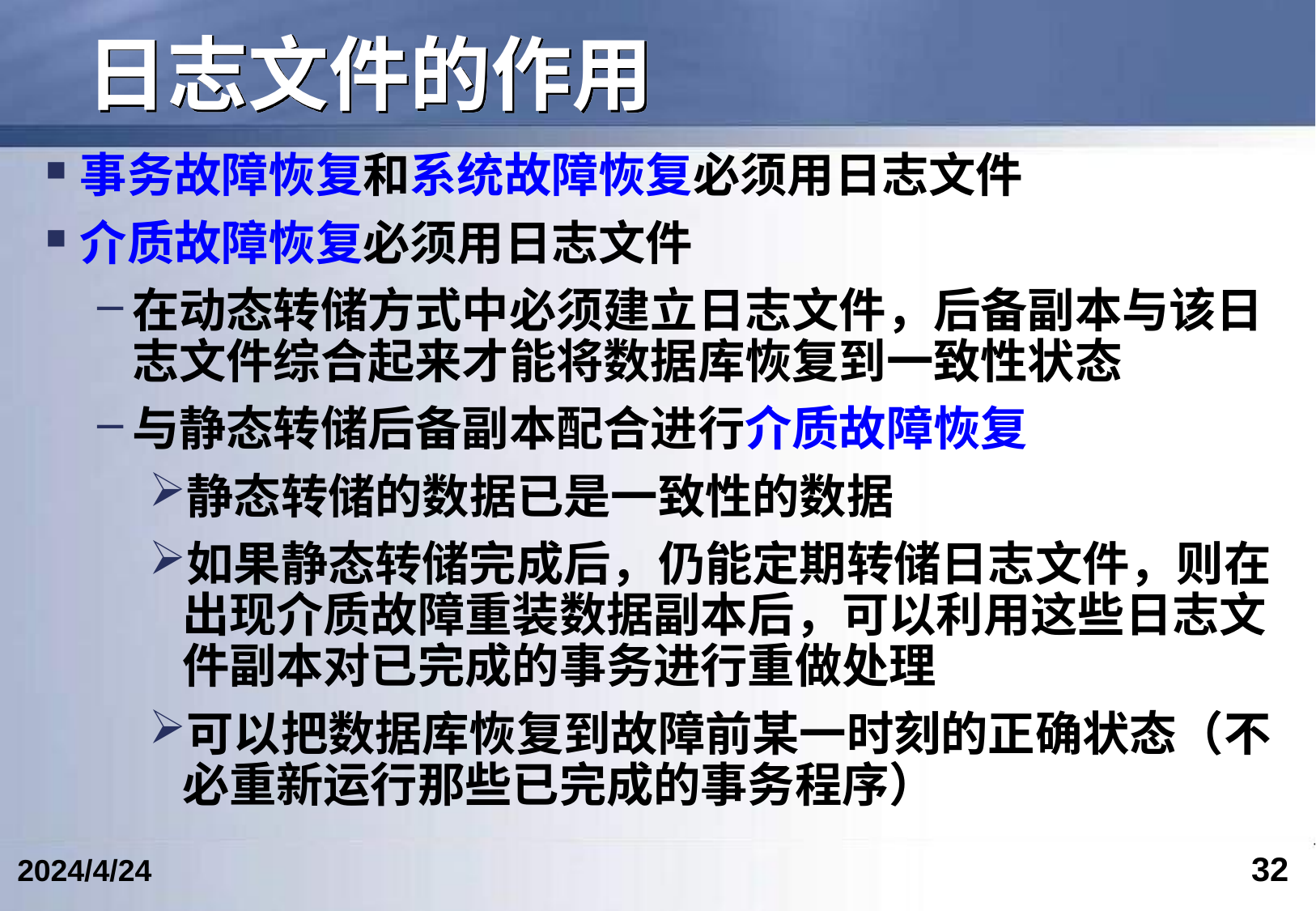

# 日志文件的作用
事务故障恢复和系统故障恢复必须用日志文件
介质故障恢复必须用日志文件
在动态转储方式中必须建立日志文件，后备副本与该日志文件综合起来才能将数据库恢复到一致性状态
与静态转储后备副本配合进行介质故障恢复
静态转储的数据已是一致性的数据
如果静态转储完成后，仍能定期转储日志文件，则在出现介质故障重装数据副本后，可以利用这些日志文件副本对已完成的事务进行重做处理
可以把数据库恢复到故障前某一时刻的正确状态（不必重新运行那些已完成的事务程序）
32
2024/4/24